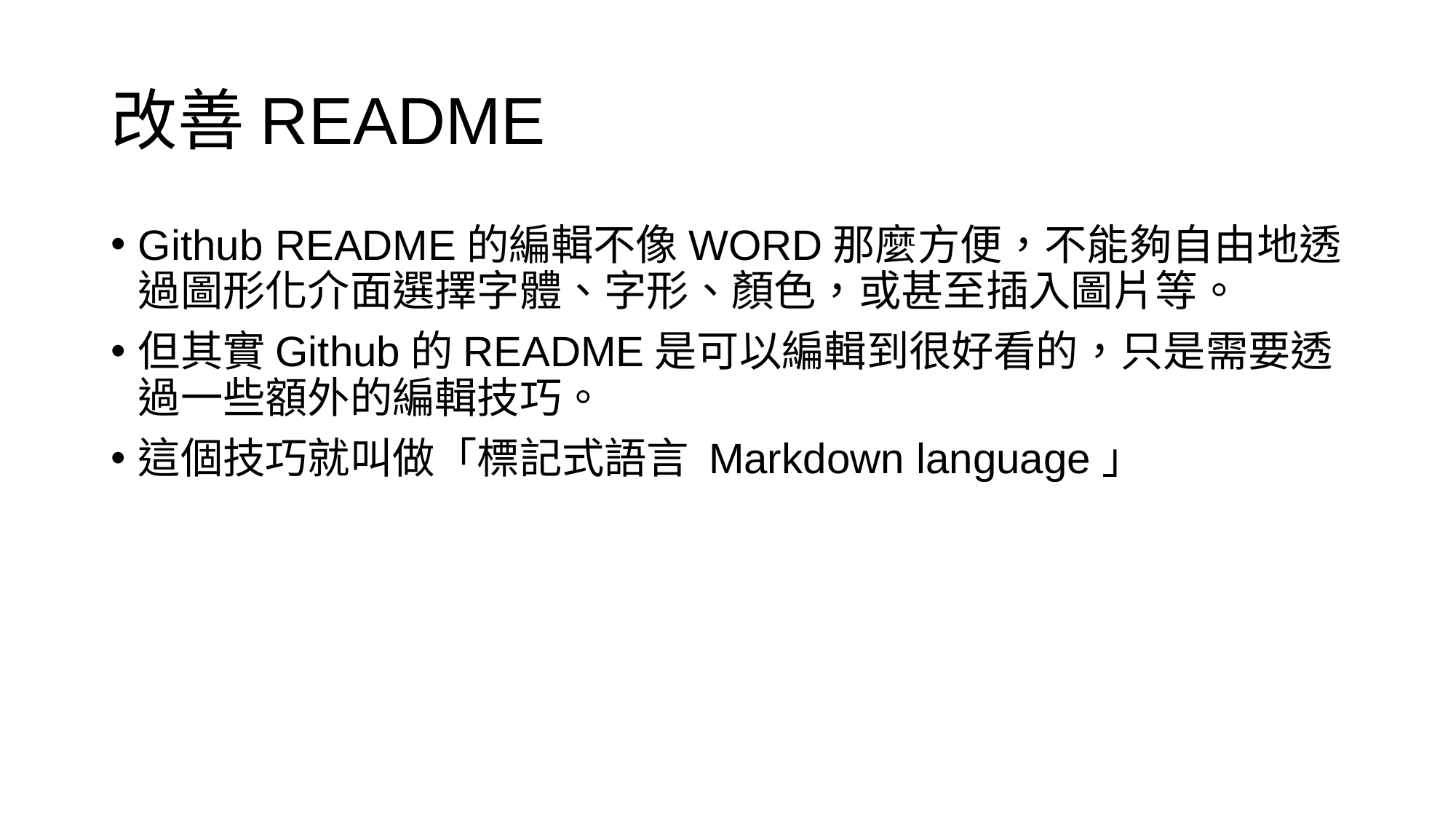

# 改善README
Github README的編輯不像WORD那麼方便，不能夠自由地透過圖形化介面選擇字體、字形、顏色，或甚至插入圖片等。
但其實Github的README是可以編輯到很好看的，只是需要透過一些額外的編輯技巧。
這個技巧就叫做「標記式語言 Markdown language」